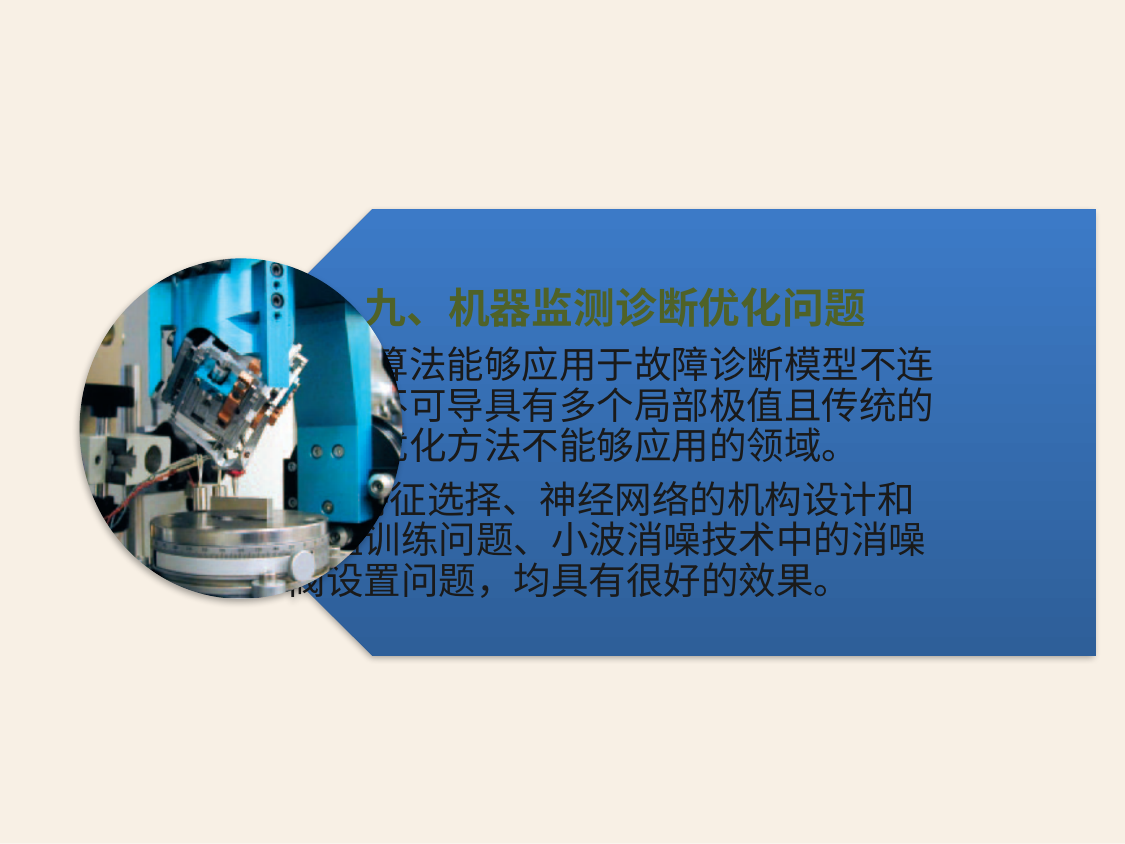

九、机器监测诊断优化问题
遗传算法能够应用于故障诊断模型不连续，不可导具有多个局部极值且传统的优化方法不能够应用的领域。
  例特征选择、神经网络的机构设计和权值训练问题、小波消噪技术中的消噪阀设置问题，均具有很好的效果。